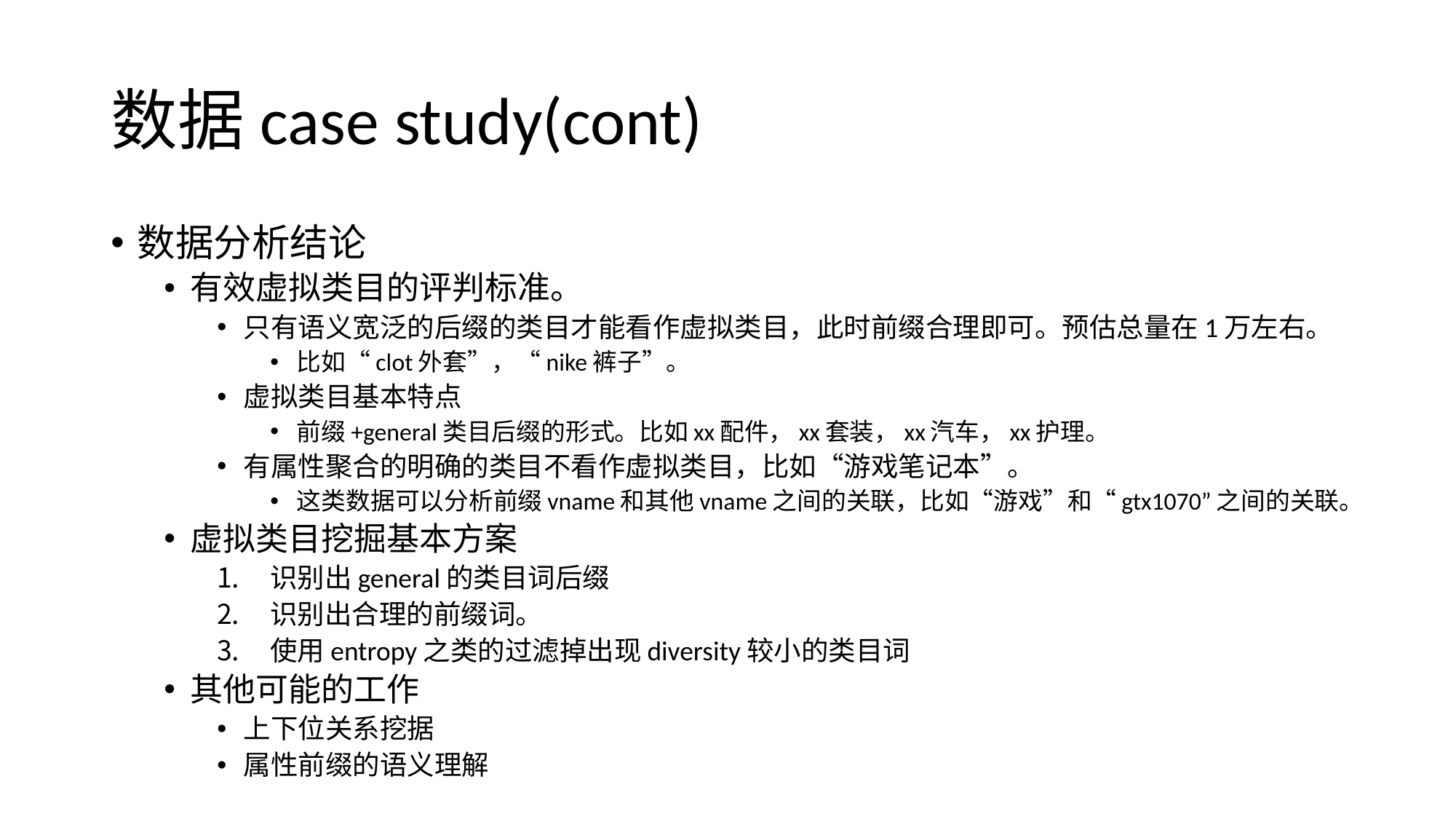

# 数据case study(cont)
数据分析结论
有效虚拟类目的评判标准。
只有语义宽泛的后缀的类目才能看作虚拟类目，此时前缀合理即可。预估总量在1万左右。
比如“clot外套”，“nike裤子”。
虚拟类目基本特点
前缀+general类目后缀的形式。比如xx配件，xx套装，xx汽车，xx护理。
有属性聚合的明确的类目不看作虚拟类目，比如“游戏笔记本”。
这类数据可以分析前缀vname和其他vname之间的关联，比如“游戏”和“gtx1070”之间的关联。
虚拟类目挖掘基本方案
识别出general的类目词后缀
识别出合理的前缀词。
使用entropy之类的过滤掉出现diversity较小的类目词
其他可能的工作
上下位关系挖据
属性前缀的语义理解